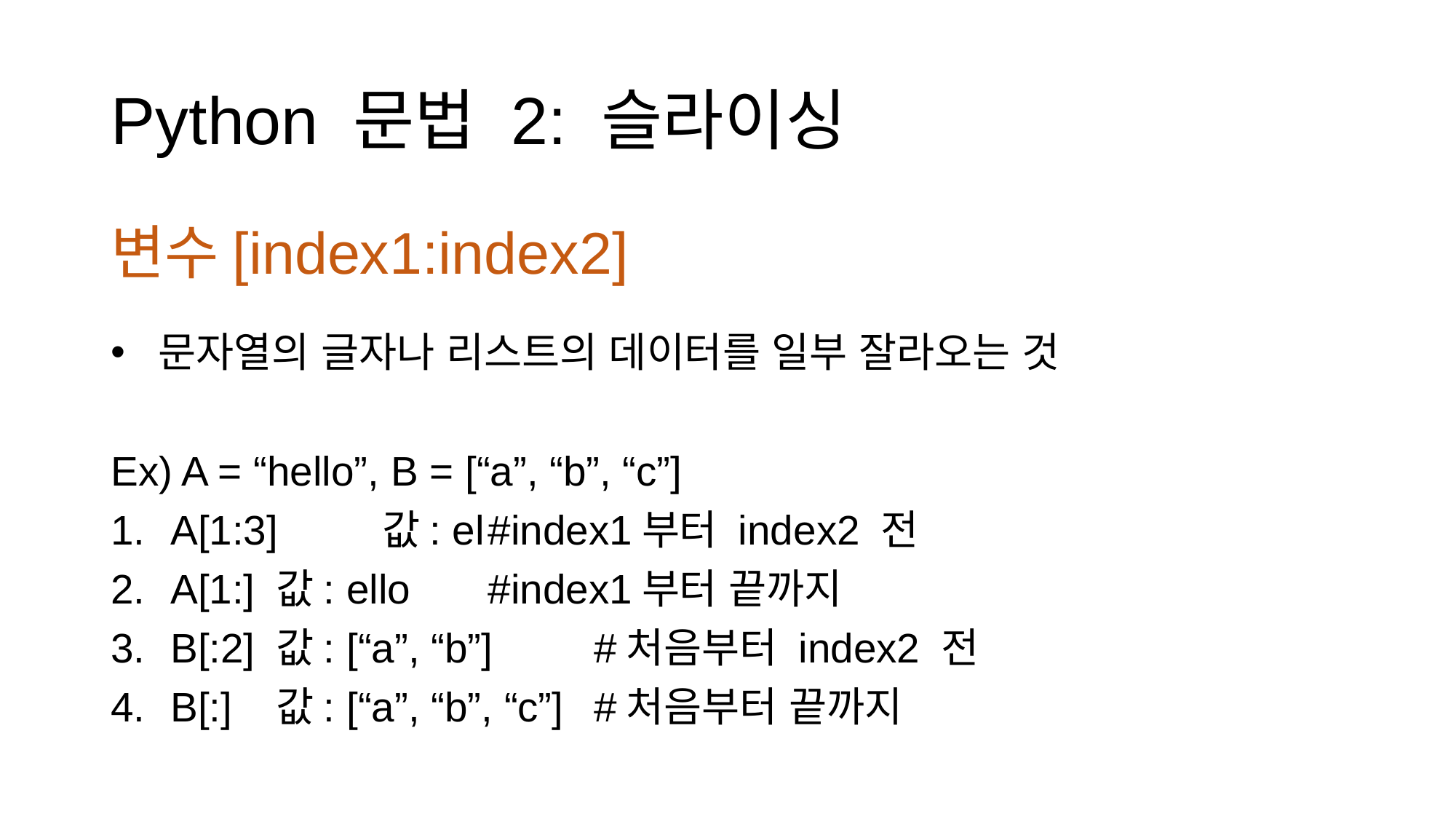

# Python 문법 2: 슬라이싱
변수[index1:index2]

 문자열의 글자나 리스트의 데이터를 일부 잘라오는 것

Ex) A = “hello”, B = [“a”, “b”, “c”]
A[1:3]		값: el				#index1부터 index2 전
A[1:]		값: ello			#index1부터 끝까지
B[:2]		값: [“a”, “b”]		#처음부터 index2 전
B[:]		값: [“a”, “b”, “c”]		#처음부터 끝까지